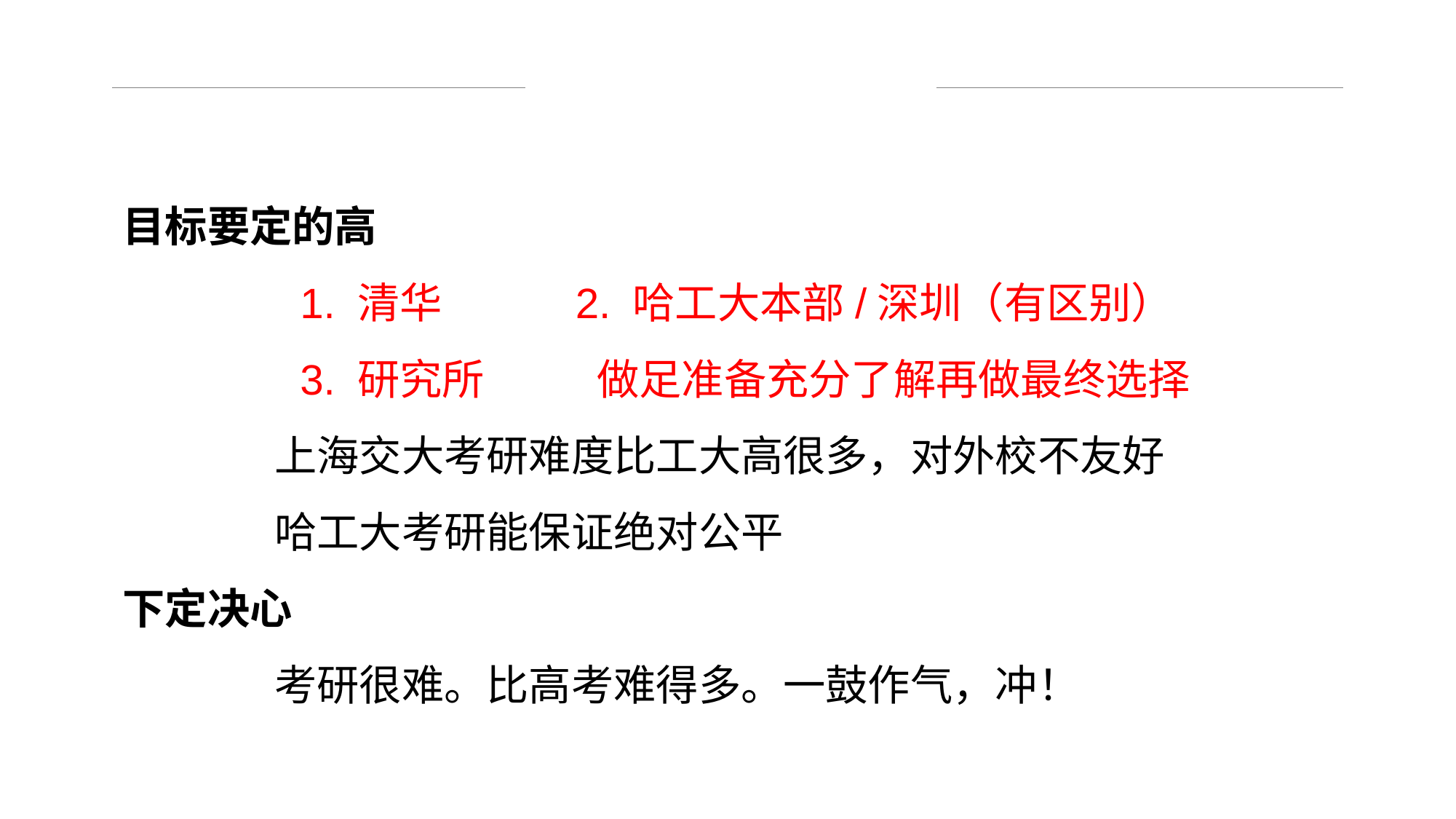

目标要定的高
               1. 清华             2. 哈工大本部/深圳（有区别）
               3. 研究所	    做足准备充分了解再做最终选择
               上海交大考研难度比工大高很多，对外校不友好
               哈工大考研能保证绝对公平
下定决心
               考研很难。比高考难得多。一鼓作气，冲！